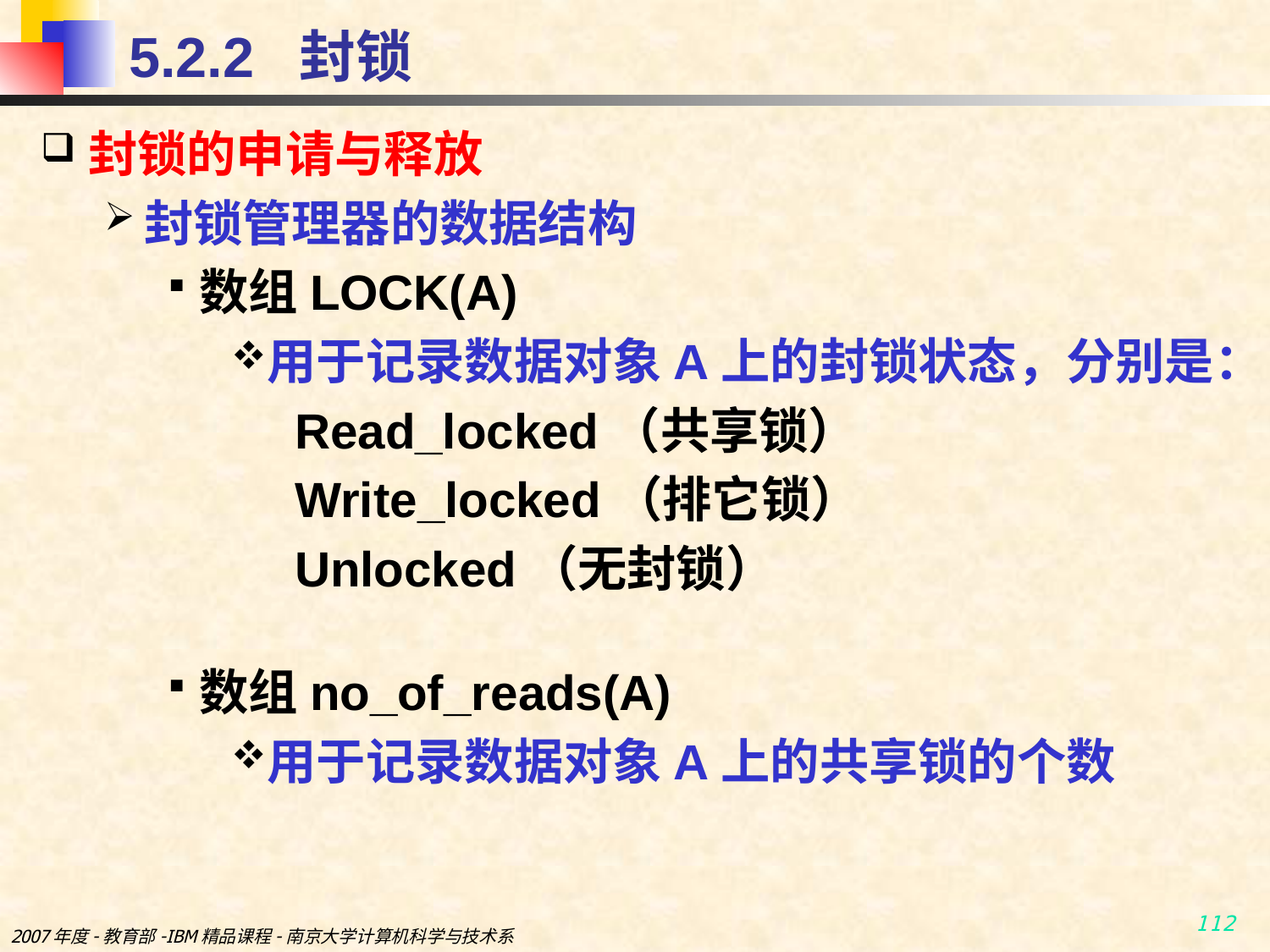

# 5.2.2  封锁
封锁的申请与释放
封锁管理器的数据结构
数组LOCK(A)
用于记录数据对象A上的封锁状态，分别是：
Read_locked（共享锁）
Write_locked（排它锁）
Unlocked（无封锁）

数组no_of_reads(A)
用于记录数据对象A上的共享锁的个数
112